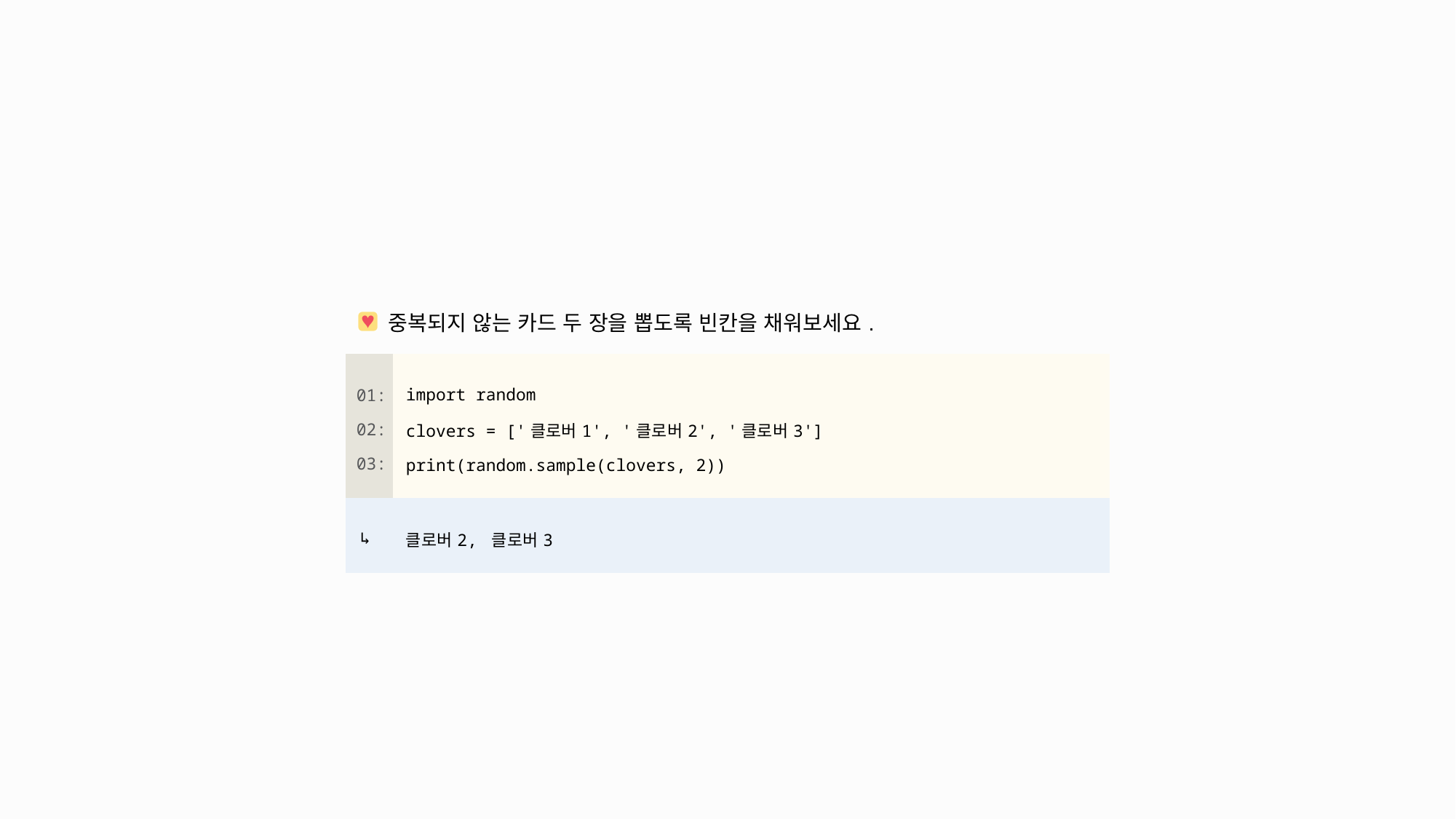

| 중복되지 않는 카드 두 장을 뽑도록 빈칸을 채워보세요. |  |
| --- | --- |
| 01: 02: 03: | import random clovers = ['클로버1', '클로버2', '클로버3'] print(random.sample(clovers, 2)) |
| ↳ | 클로버2, 클로버3 |